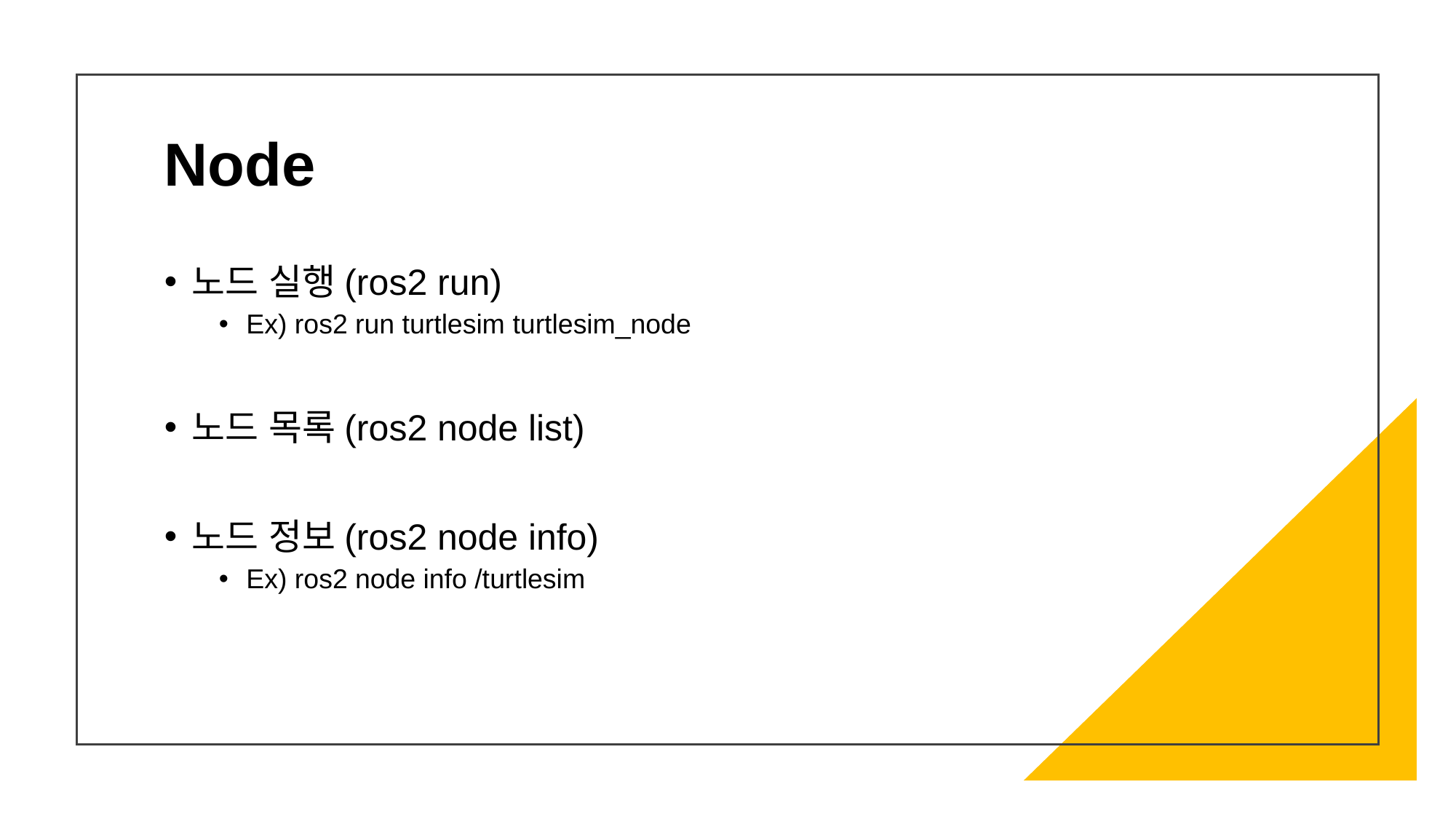

# Node
노드 실행(ros2 run)
Ex) ros2 run turtlesim turtlesim_node

노드 목록(ros2 node list)

노드 정보(ros2 node info)
Ex) ros2 node info /turtlesim